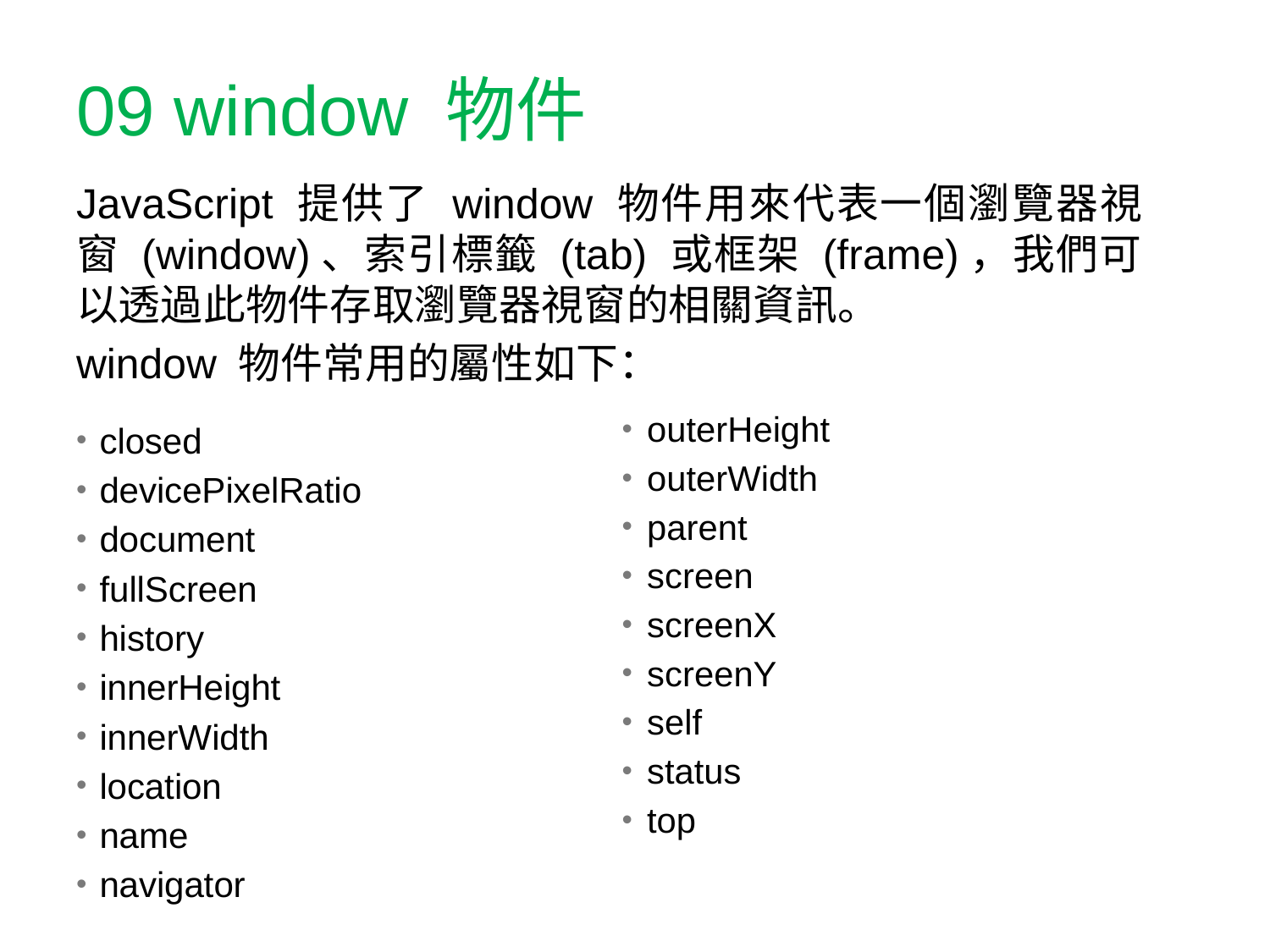

28
# 09 window 物件
JavaScript 提供了 window 物件用來代表一個瀏覽器視窗 (window)、索引標籤 (tab) 或框架 (frame)，我們可以透過此物件存取瀏覽器視窗的相關資訊。
window 物件常用的屬性如下：

closed
devicePixelRatio
document
fullScreen
history
innerHeight
innerWidth
location
name
navigator

outerHeight
outerWidth
parent
screen
screenX
screenY
self
status
top